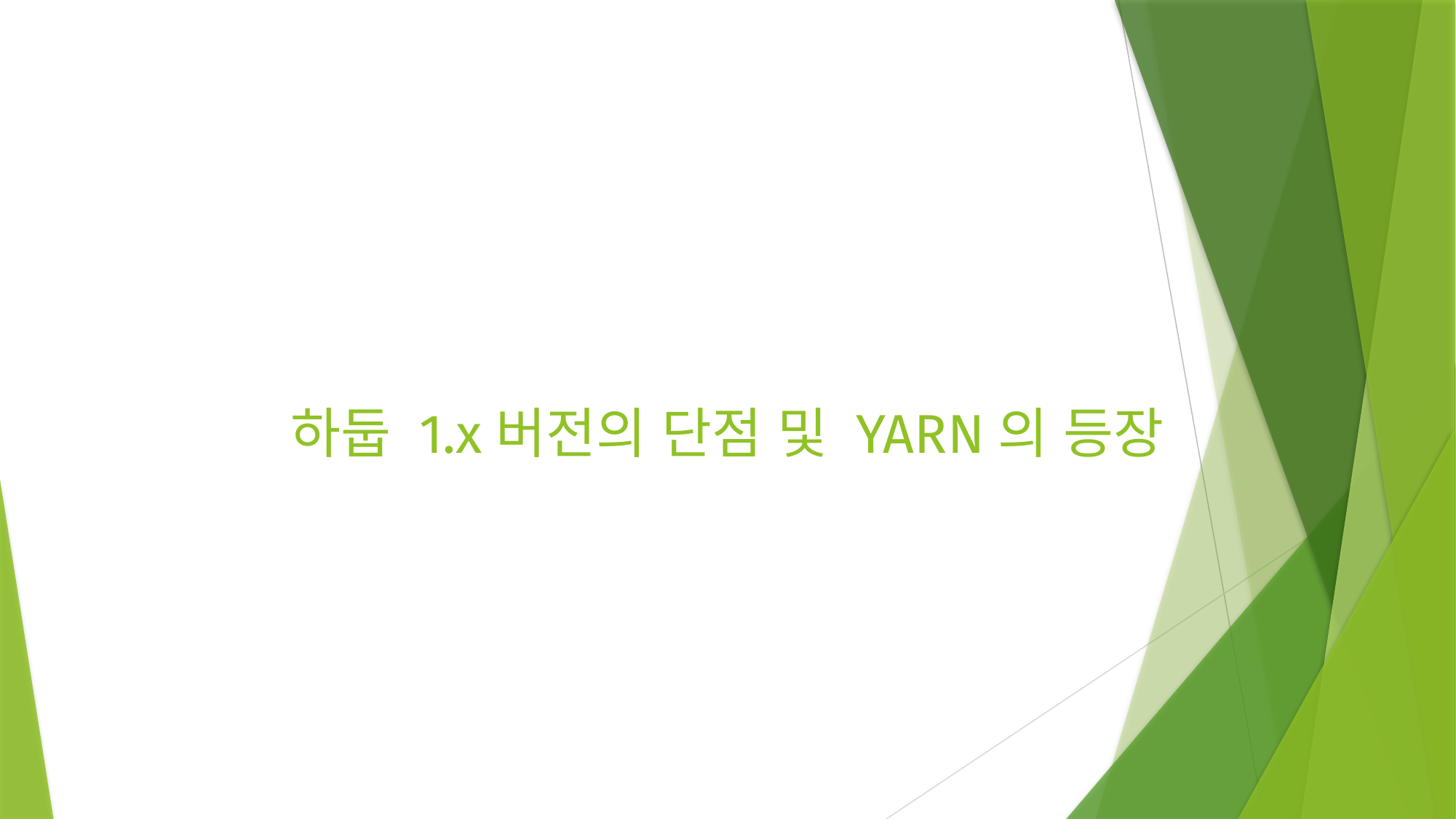

# 하둡 1.x버전의 단점 및 YARN의 등장